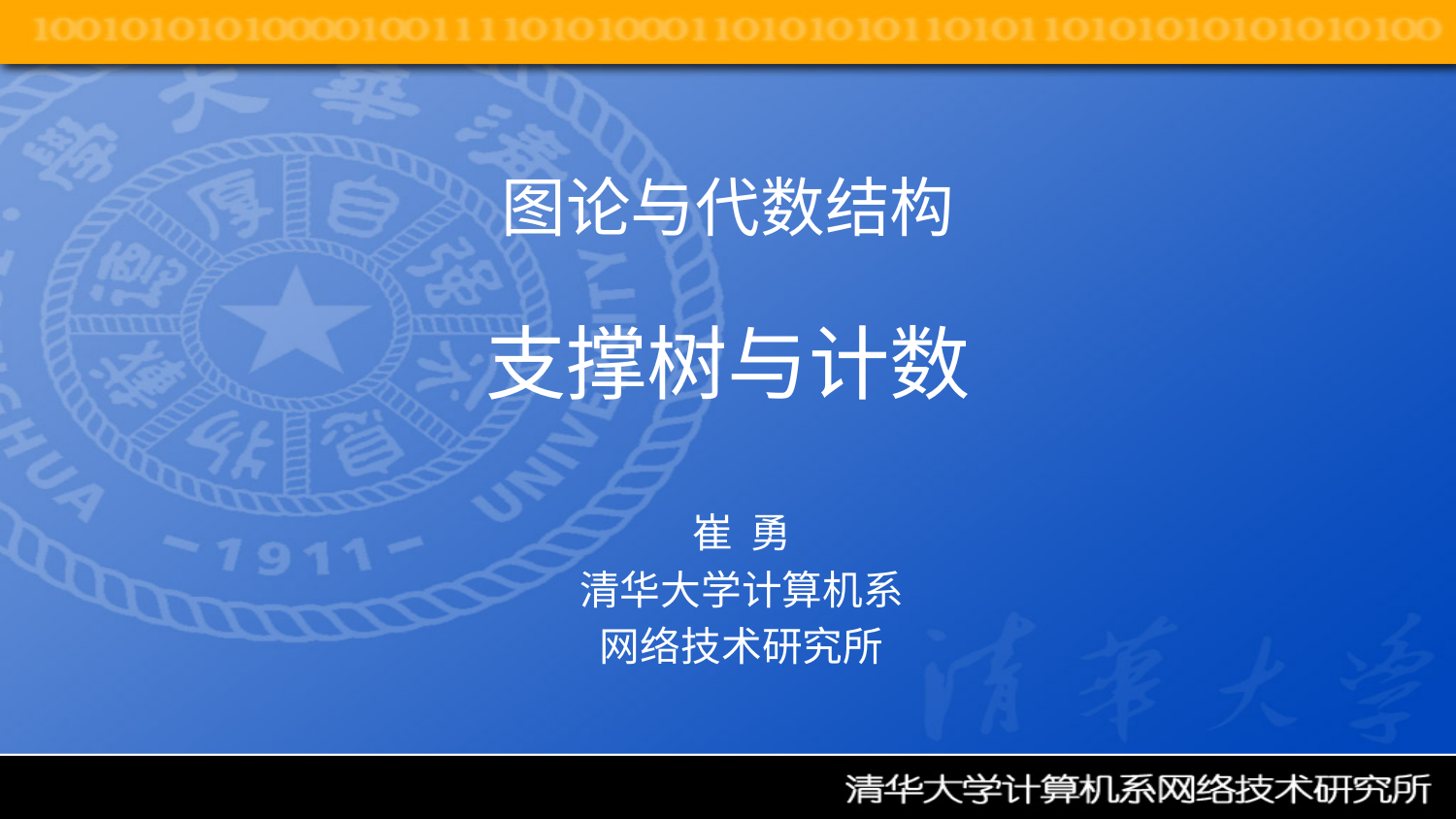

# 图论与代数结构 支撑树与计数
崔  勇
清华大学计算机系
网络技术研究所